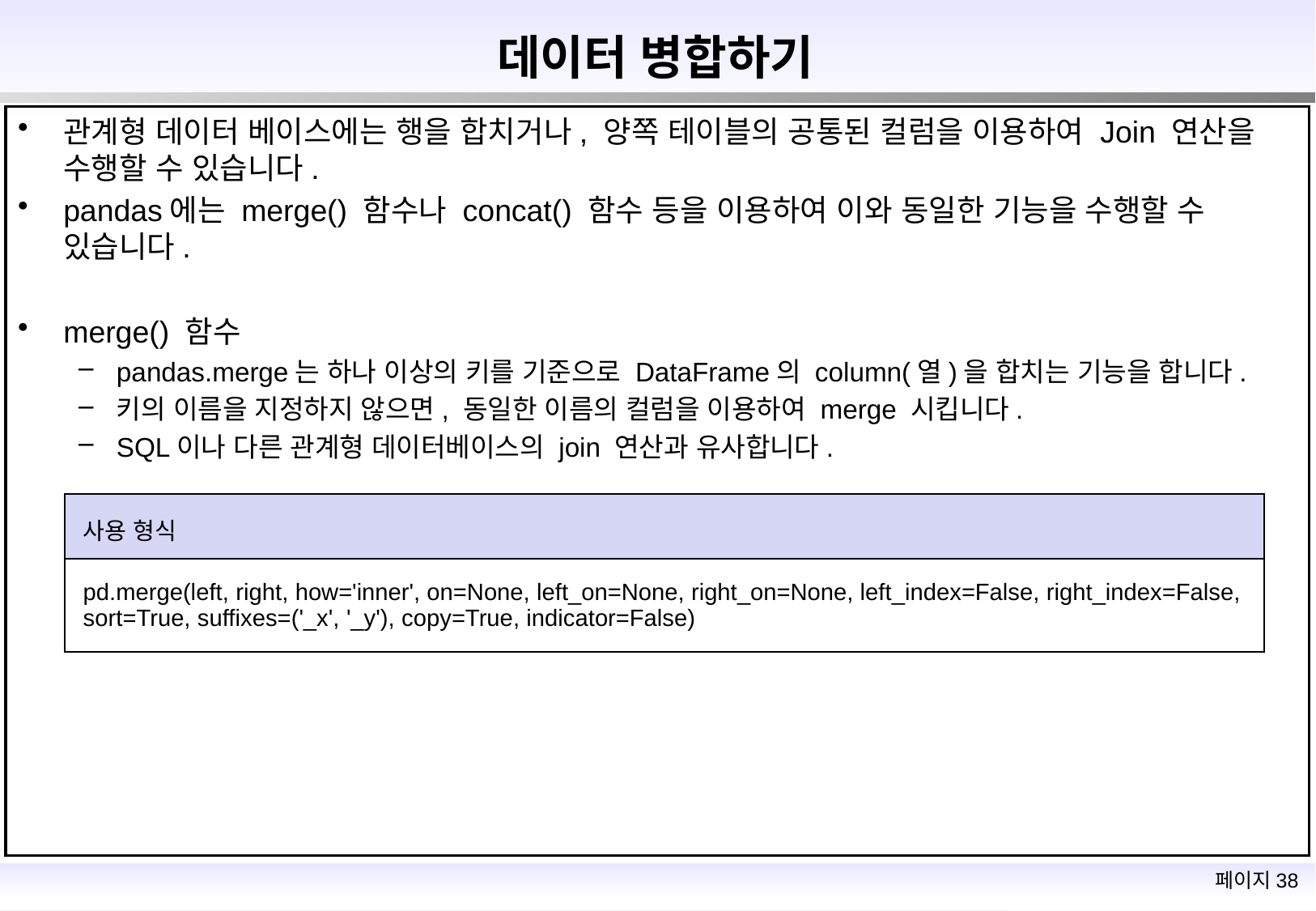

# 데이터 병합하기
관계형 데이터 베이스에는 행을 합치거나, 양쪽 테이블의 공통된 컬럼을 이용하여 Join 연산을 수행할 수 있습니다.
pandas에는 merge() 함수나 concat() 함수 등을 이용하여 이와 동일한 기능을 수행할 수 있습니다.

merge() 함수
pandas.merge는 하나 이상의 키를 기준으로 DataFrame의 column(열)을 합치는 기능을 합니다.
키의 이름을 지정하지 않으면, 동일한 이름의 컬럼을 이용하여 merge 시킵니다.
SQL이나 다른 관계형 데이터베이스의 join 연산과 유사합니다.
| 사용 형식 |
| --- |
| pd.merge(left, right, how='inner', on=None, left\_on=None, right\_on=None, left\_index=False, right\_index=False, sort=True, suffixes=('\_x', '\_y'), copy=True, indicator=False) |